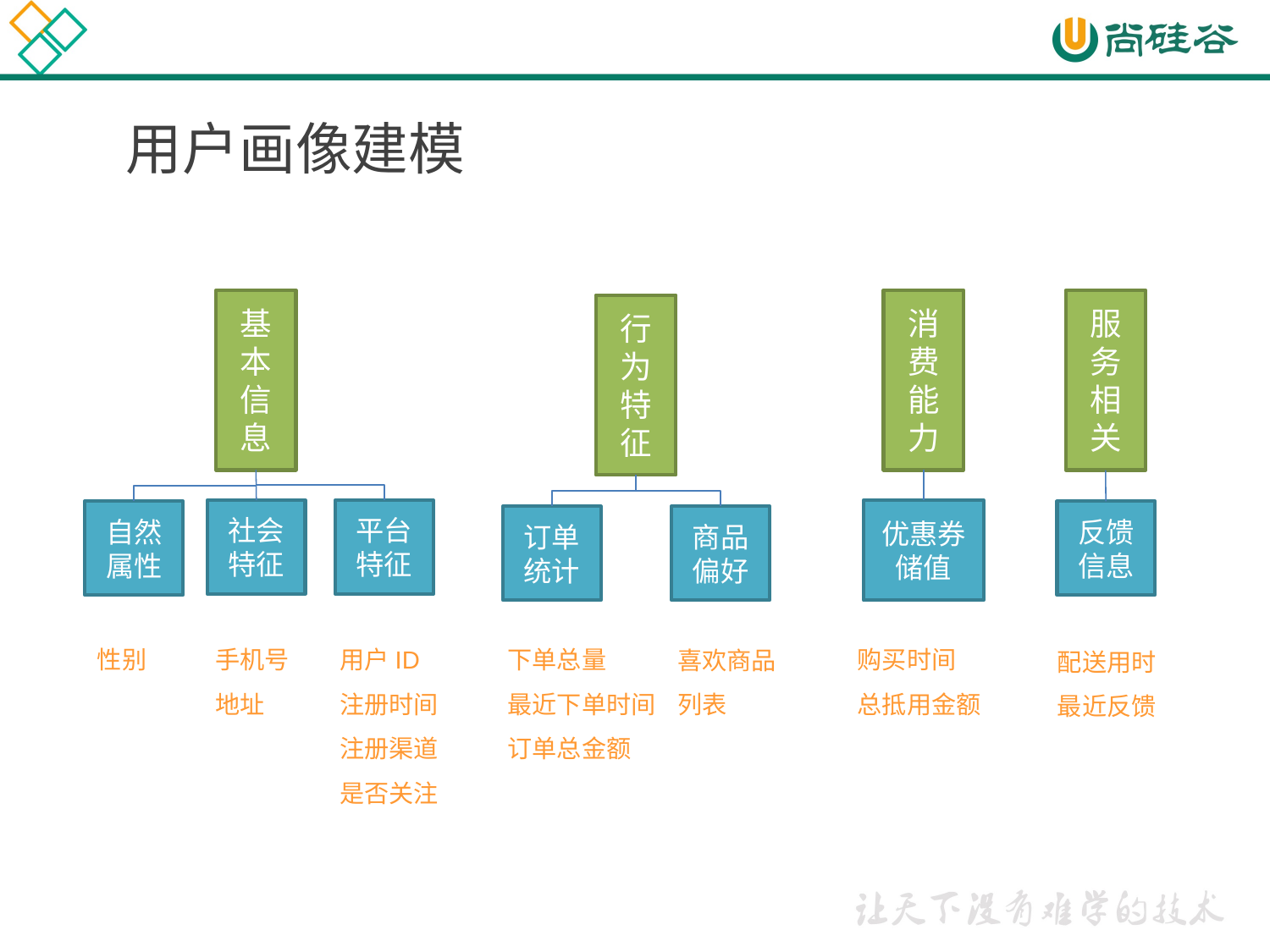

# 用户画像建模
基本信息
平台特征
自然属性
消费能力
优惠券储值
服务相关
反馈信息
行为特征
订单统计
商品偏好
社会特征
性别
手机号
地址
购买时间
总抵用金额
用户ID
注册时间
注册渠道
是否关注
下单总量
最近下单时间
订单总金额
喜欢商品列表
配送用时
最近反馈